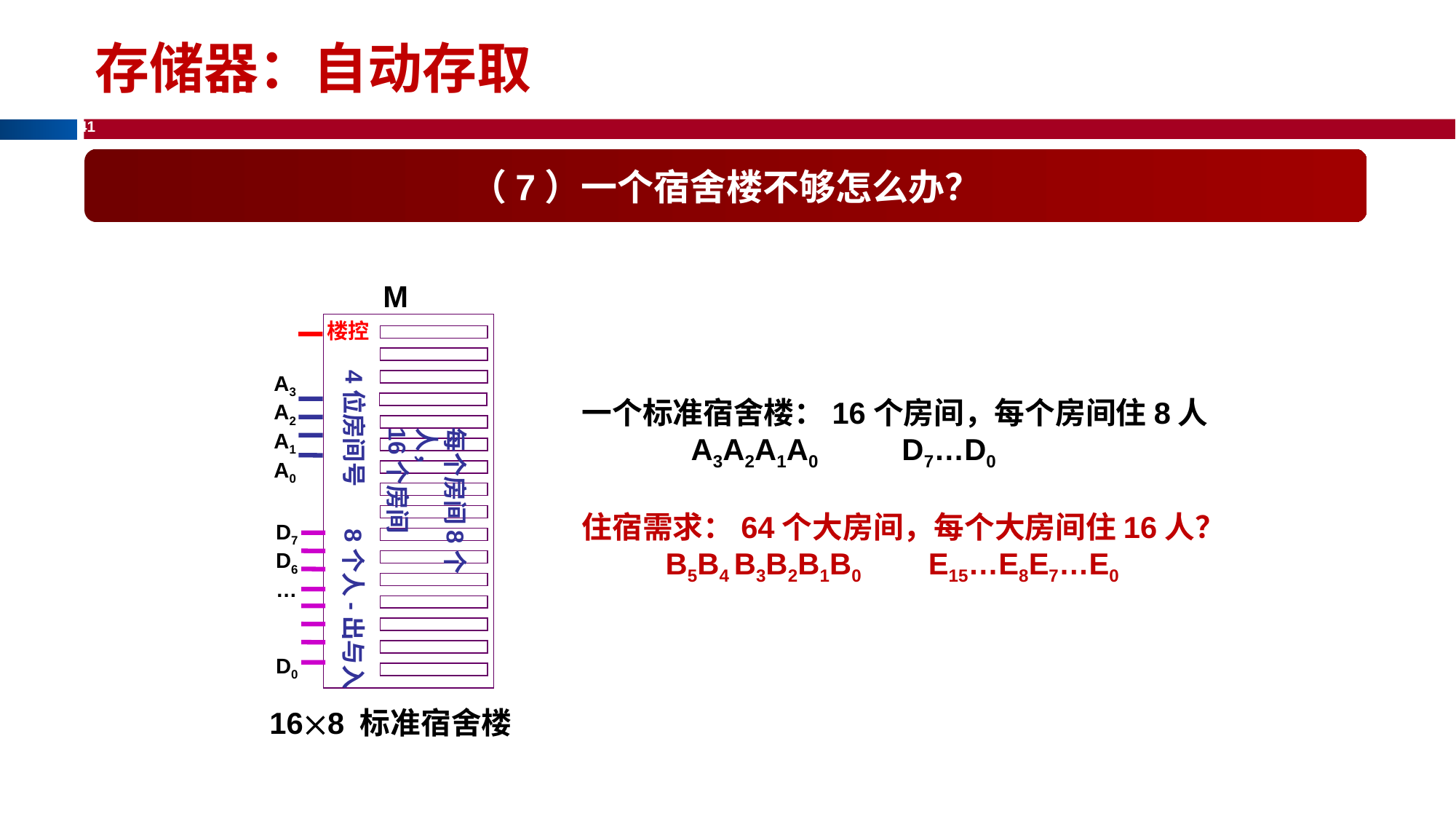

存储器：自动存取
（7）一个宿舍楼不够怎么办？
M
楼控

4位房间号
A3
A2
A1
A0

每个房间8个人，
16个房间

D7
D6
…

D0
8个人-出与入

一个标准宿舍楼：16个房间，每个房间住8人
	A3A2A1A0          D7…D0

住宿需求：64个大房间，每个大房间住16人？
          B5B4 B3B2B1B0        E15…E8E7…E0
16×8 标准宿舍楼